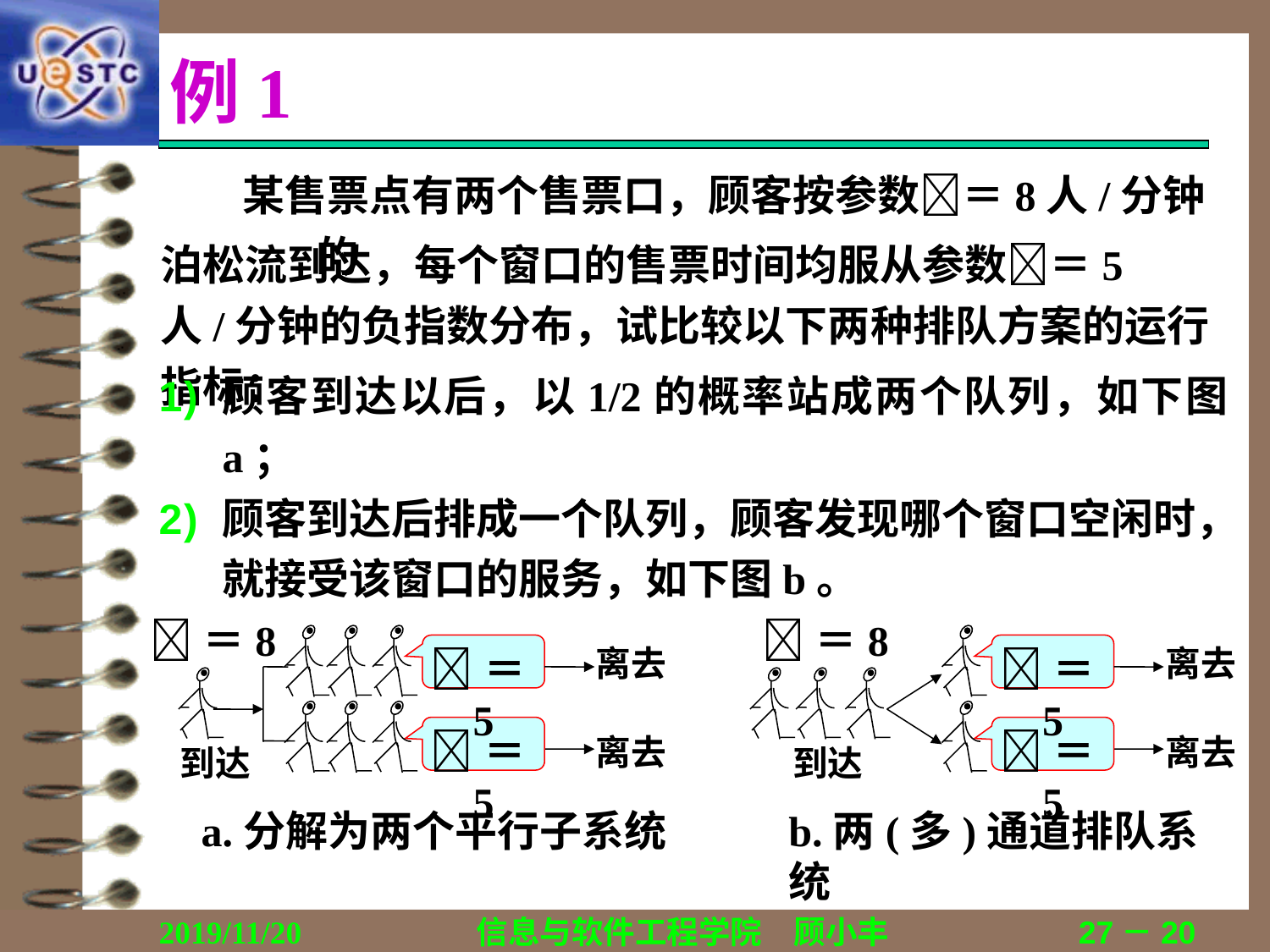

# 例1
某售票点有两个售票口，顾客按参数λ＝8人/分钟的
泊松流到达，每个窗口的售票时间均服从参数μ＝5人/分钟的负指数分布，试比较以下两种排队方案的运行指标：
顾客到达以后，以1/2的概率站成两个队列，如下图a；
顾客到达后排成一个队列，顾客发现哪个窗口空闲时，就接受该窗口的服务，如下图b。
λ＝8

μ＝5
离去

μ＝5
离去
到达

a.分解为两个平行子系统
λ＝8

μ＝5
离去

μ＝5
离去
到达

b.两(多)通道排队系统
2019/11/20
信息与软件工程学院　顾小丰
27－20